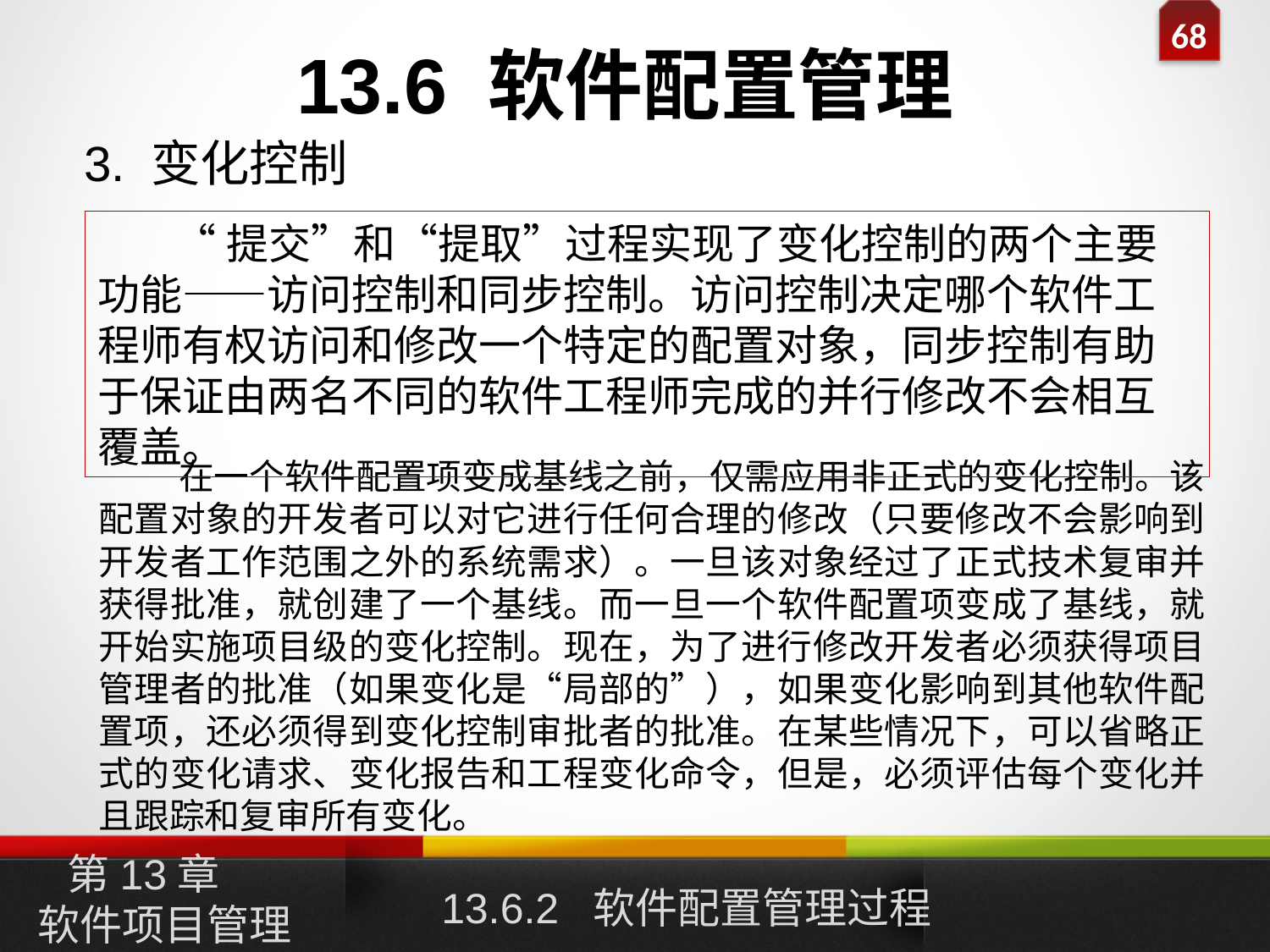

# 13.6 软件配置管理
3. 变化控制
        “提交”和“提取”过程实现了变化控制的两个主要功能——访问控制和同步控制。访问控制决定哪个软件工程师有权访问和修改一个特定的配置对象，同步控制有助于保证由两名不同的软件工程师完成的并行修改不会相互覆盖。
         在一个软件配置项变成基线之前，仅需应用非正式的变化控制。该配置对象的开发者可以对它进行任何合理的修改（只要修改不会影响到开发者工作范围之外的系统需求）。一旦该对象经过了正式技术复审并获得批准，就创建了一个基线。而一旦一个软件配置项变成了基线，就开始实施项目级的变化控制。现在，为了进行修改开发者必须获得项目管理者的批准（如果变化是“局部的”），如果变化影响到其他软件配置项，还必须得到变化控制审批者的批准。在某些情况下，可以省略正式的变化请求、变化报告和工程变化命令，但是，必须评估每个变化并且跟踪和复审所有变化。
第13章
软件项目管理
13.6.2  软件配置管理过程